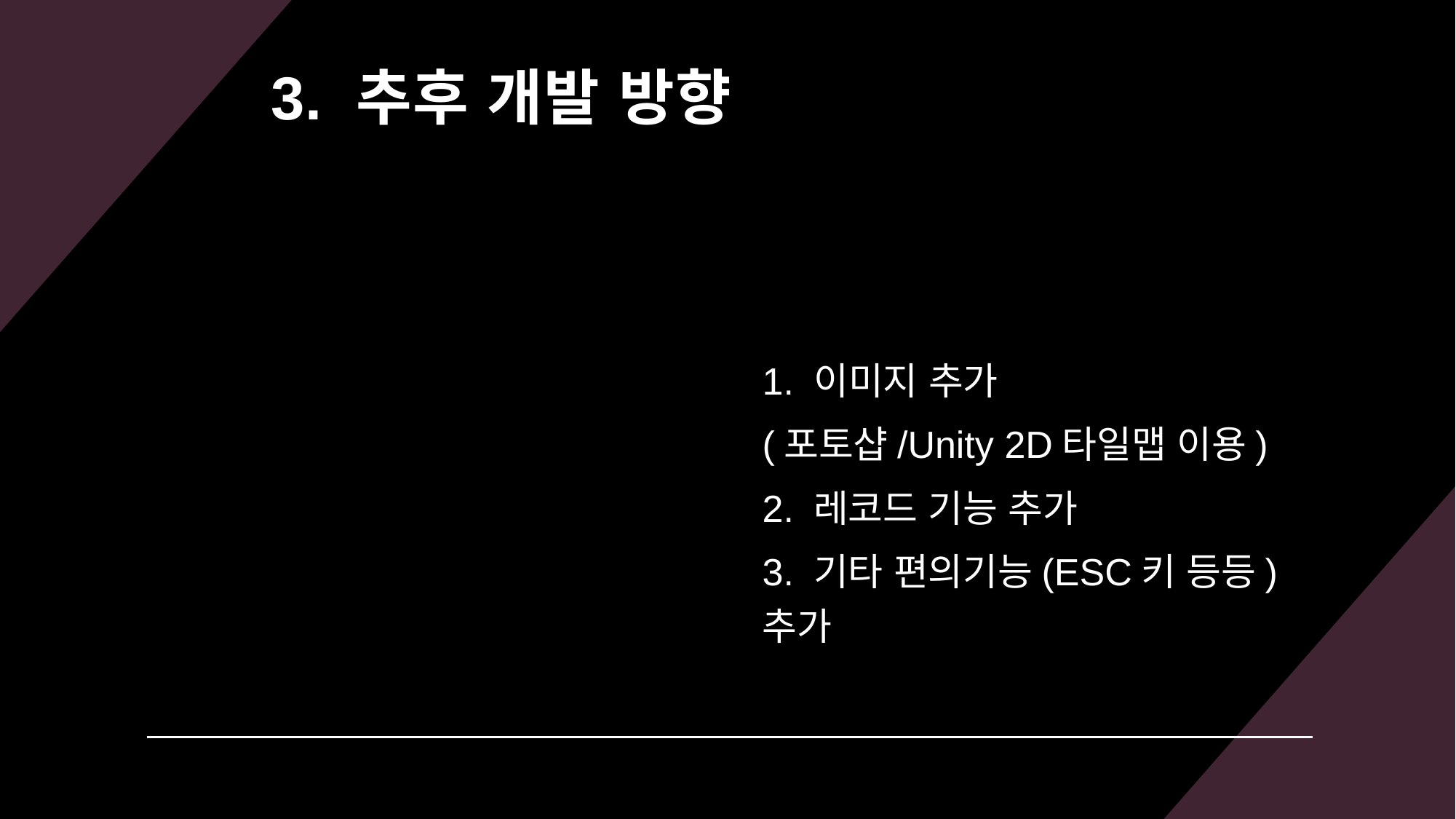

3. 추후 개발 방향

1. 이미지 추가
(포토샵/Unity 2D타일맵 이용)
2. 레코드 기능 추가
3. 기타 편의기능(ESC키 등등) 추가